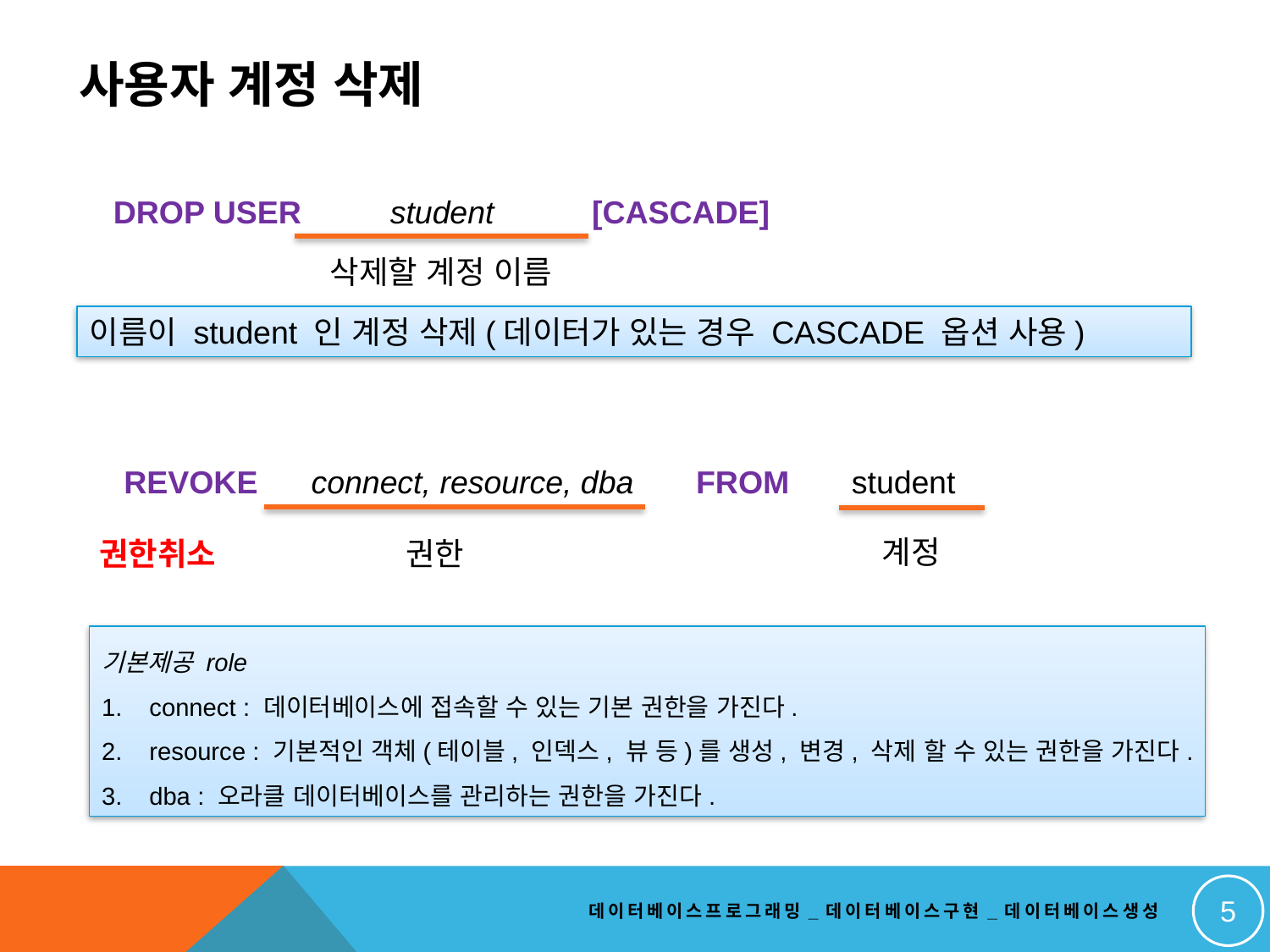

사용자 계정 삭제
DROP USER          student           [CASCADE]
삭제할 계정 이름
이름이 student 인 계정 삭제(데이터가 있는 경우 CASCADE 옵션 사용)
REVOKE      connect, resource, dba       FROM       student
계정
권한취소
권한
기본제공 role
connect : 데이터베이스에 접속할 수 있는 기본 권한을 가진다.
resource : 기본적인 객체(테이블, 인덱스, 뷰 등)를 생성, 변경, 삭제 할 수 있는 권한을 가진다.
dba : 오라클 데이터베이스를 관리하는 권한을 가진다.
5
데이터베이스프로그래밍_데이터베이스구현_데이터베이스생성